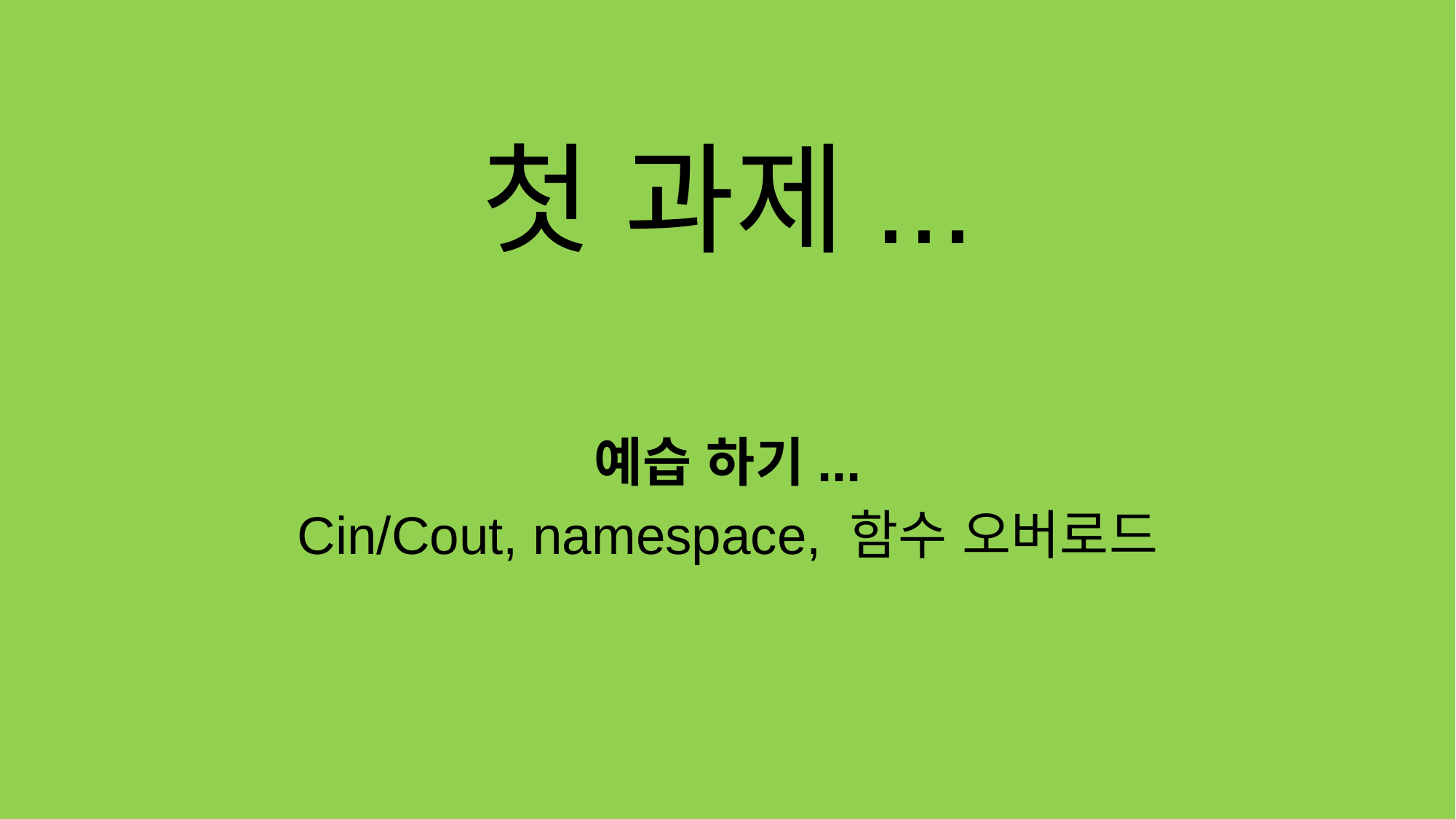

# 첫 과제...
예습 하기...
Cin/Cout, namespace, 함수 오버로드